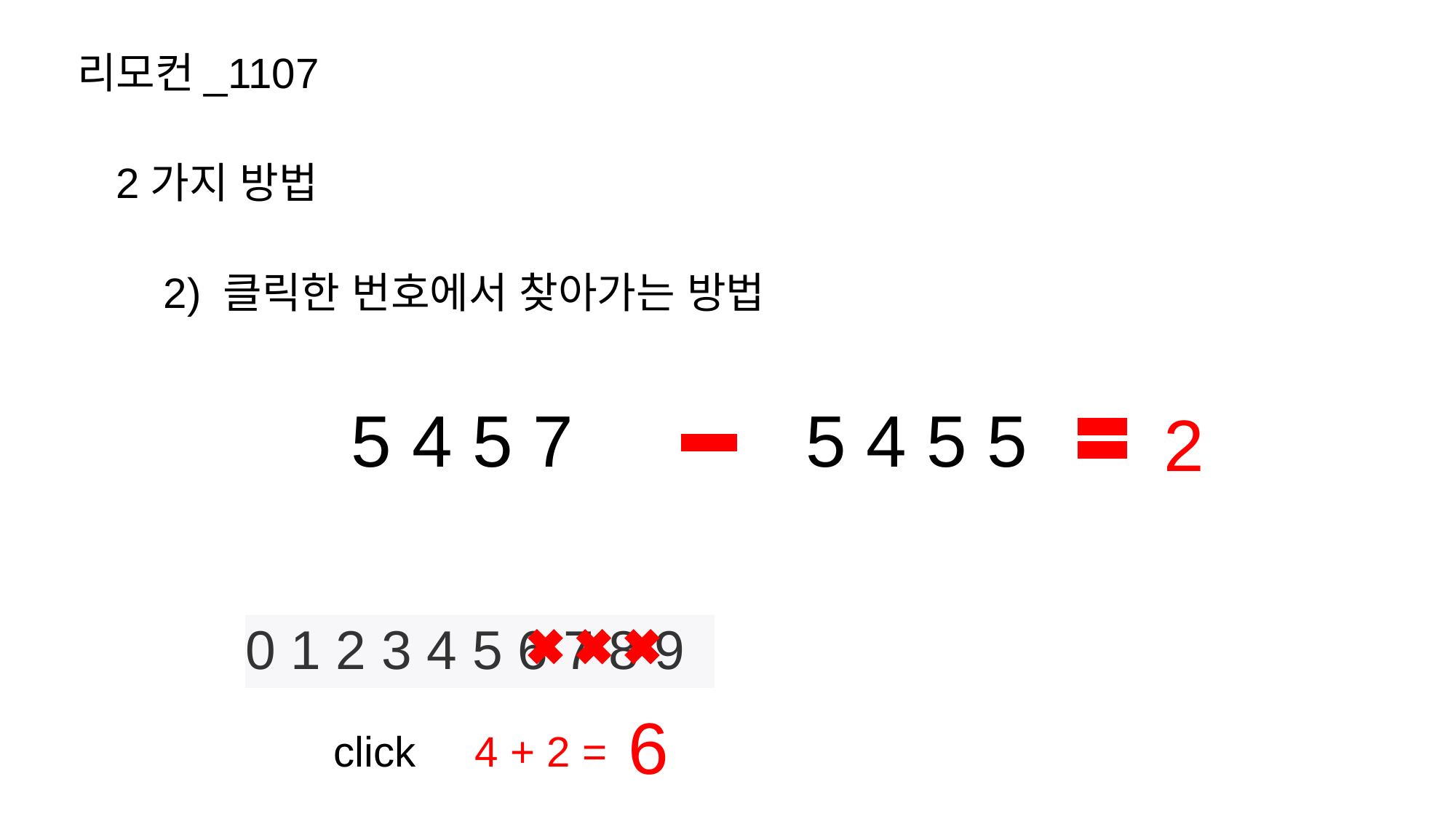

리모컨_1107
2가지 방법
2) 클릭한 번호에서 찾아가는 방법
5 4 5 7
5 4 5 5
2

0 1 2 3 4 5 6 7 8 9

6
click
4 + 2 =